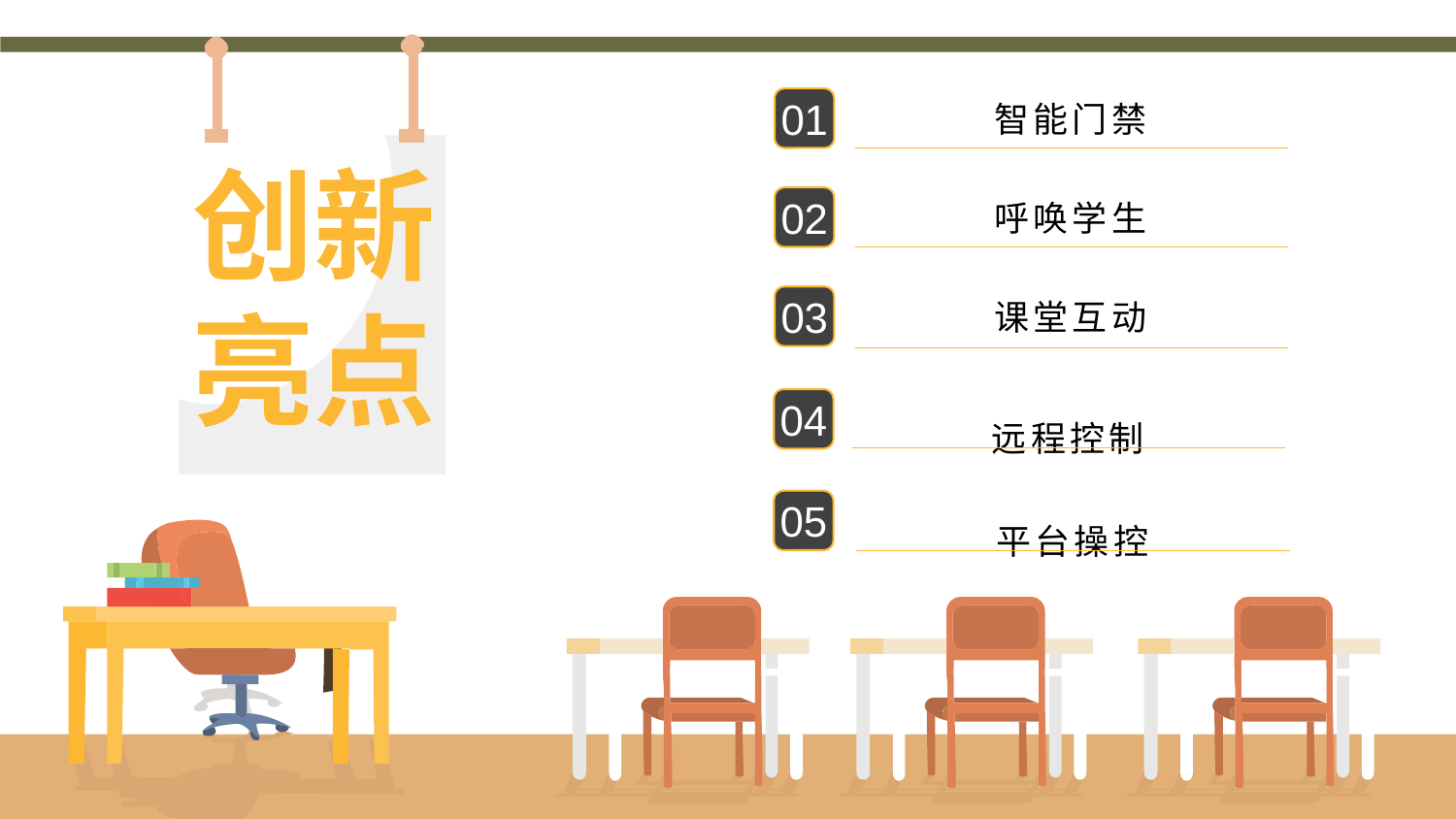

01
智能门禁
创新
亮点
02
呼唤学生
03
课堂互动

04
远程控制

05
平台操控